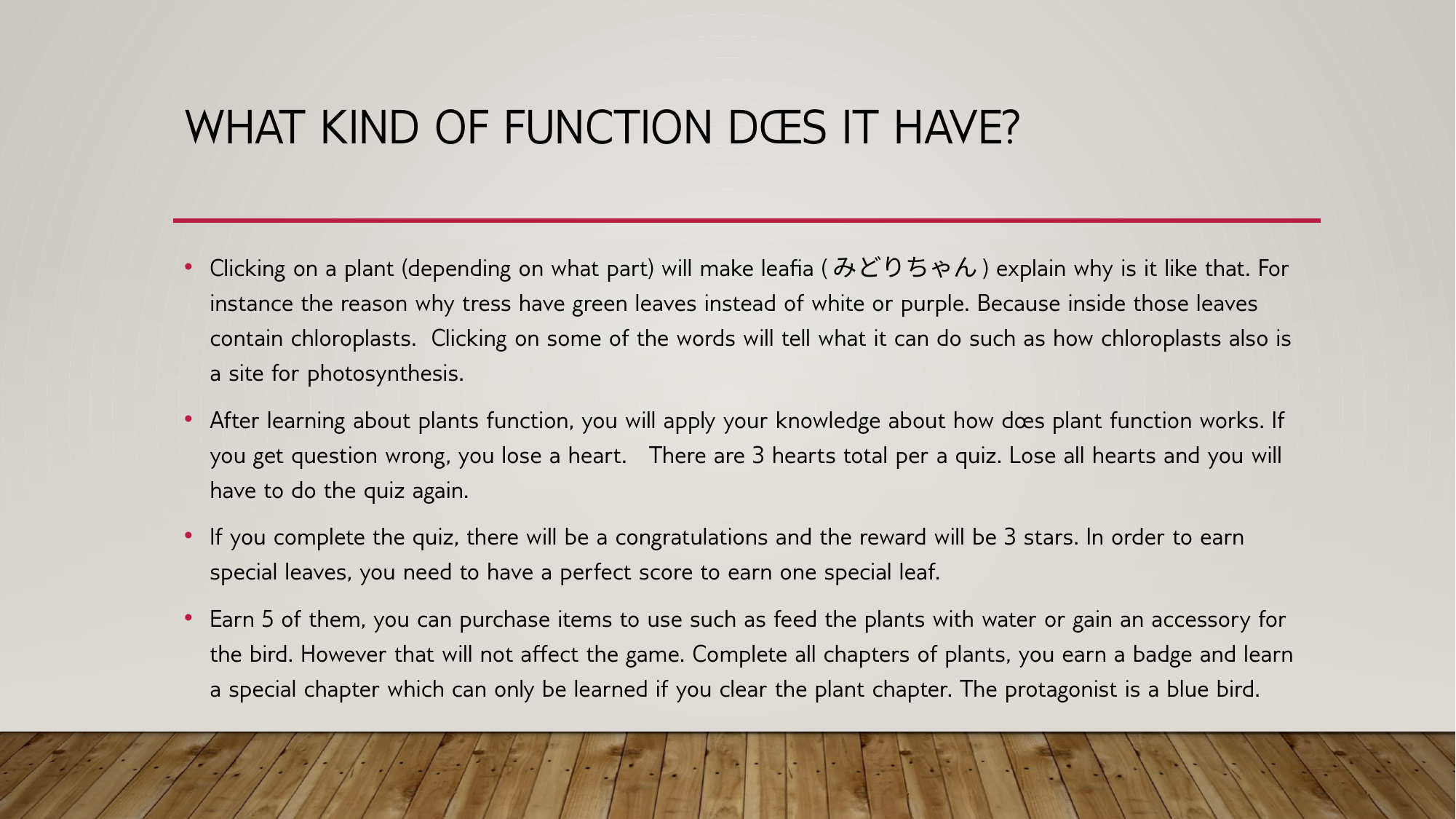

# What kind of function does it have?
Clicking on a plant (depending on what part) will make leafia (みどりちゃん) explain why is it like that. For instance the reason why tress have green leaves instead of white or purple. Because inside those leaves contain chloroplasts.  Clicking on some of the words will tell what it can do such as how chloroplasts also is a site for photosynthesis.
After learning about plants function, you will apply your knowledge about how does plant function works. If you get question wrong, you lose a heart.   There are 3 hearts total per a quiz. Lose all hearts and you will have to do the quiz again.
If you complete the quiz, there will be a congratulations and the reward will be 3 stars. In order to earn special leaves, you need to have a perfect score to earn one special leaf.
Earn 5 of them, you can purchase items to use such as feed the plants with water or gain an accessory for the bird. However that will not affect the game. Complete all chapters of plants, you earn a badge and learn a special chapter which can only be learned if you clear the plant chapter. The protagonist is a blue bird.